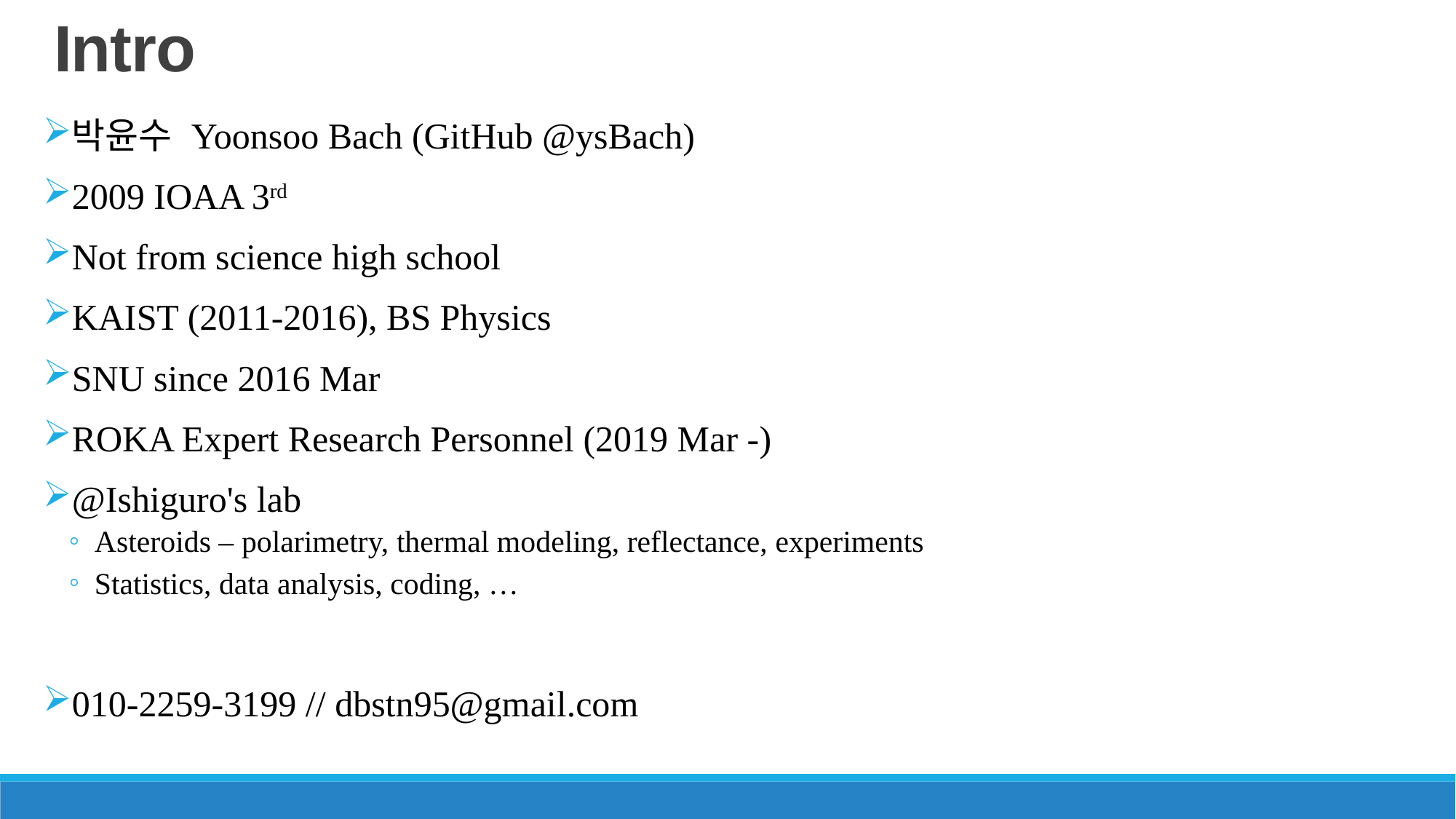

# Intro
박윤수 Yoonsoo Bach (GitHub @ysBach)
2009 IOAA 3rd
Not from science high school
KAIST (2011-2016), BS Physics
SNU since 2016 Mar
ROKA Expert Research Personnel (2019 Mar -)
@Ishiguro's lab
Asteroids – polarimetry, thermal modeling, reflectance, experiments
Statistics, data analysis, coding, …

010-2259-3199 // dbstn95@gmail.com